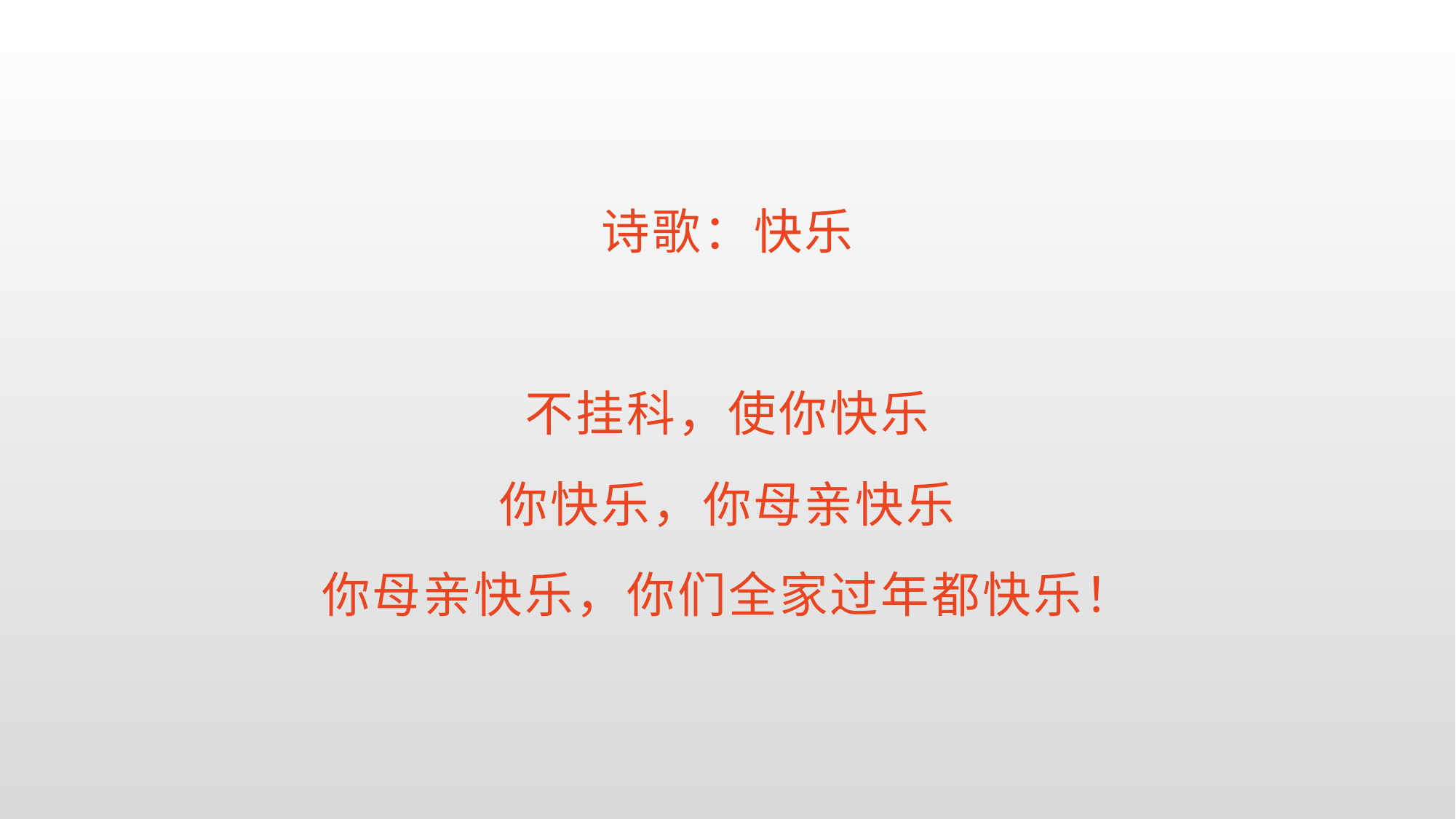

诗歌：快乐

不挂科，使你快乐
你快乐，你母亲快乐
你母亲快乐，你们全家过年都快乐！